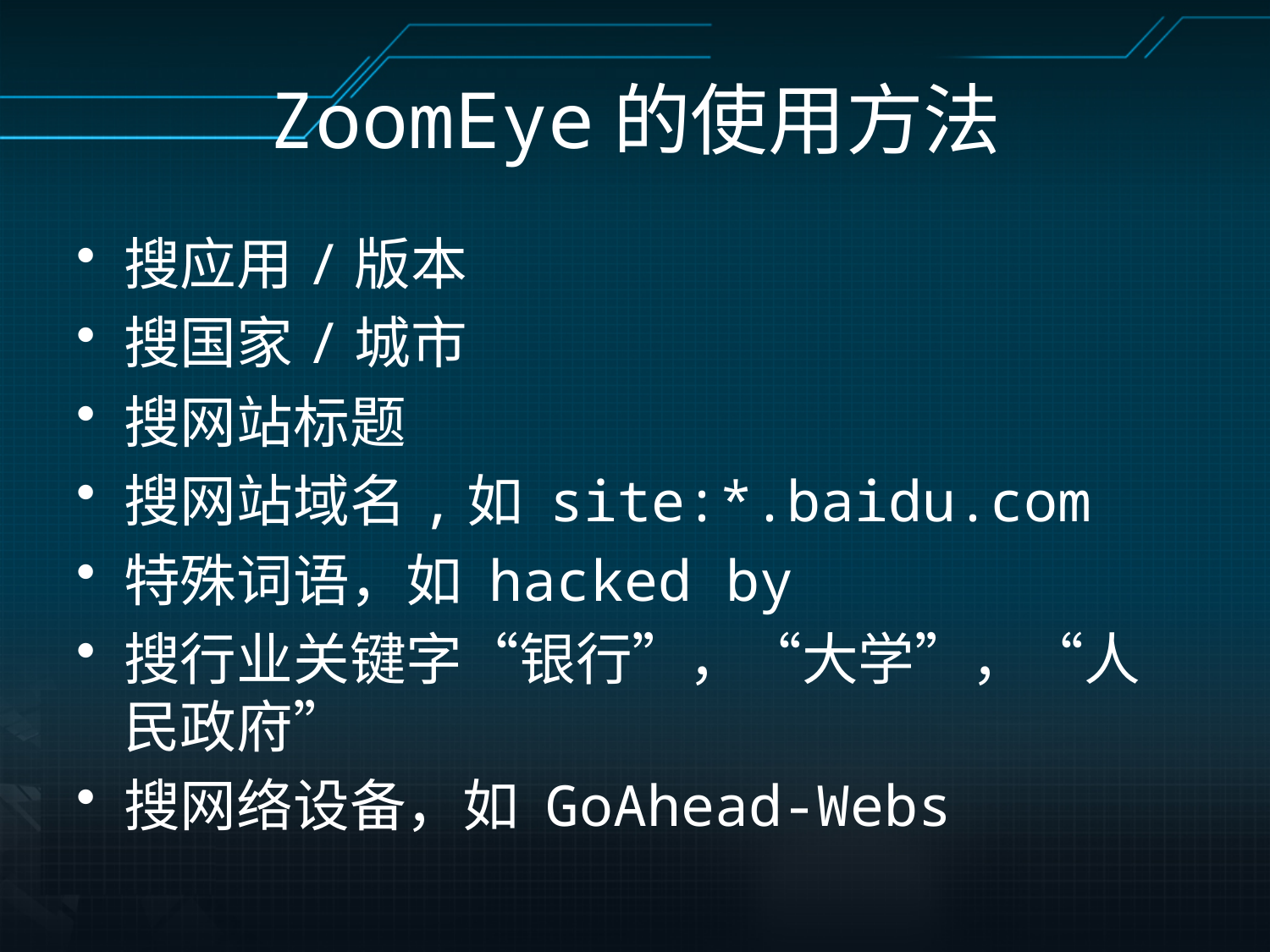

# ZoomEye的使用方法
搜应用/版本
搜国家/城市
搜网站标题
搜网站域名,如 site:*.baidu.com
特殊词语，如 hacked by
搜行业关键字“银行”，“大学”，“人民政府”
搜网络设备，如 GoAhead-Webs